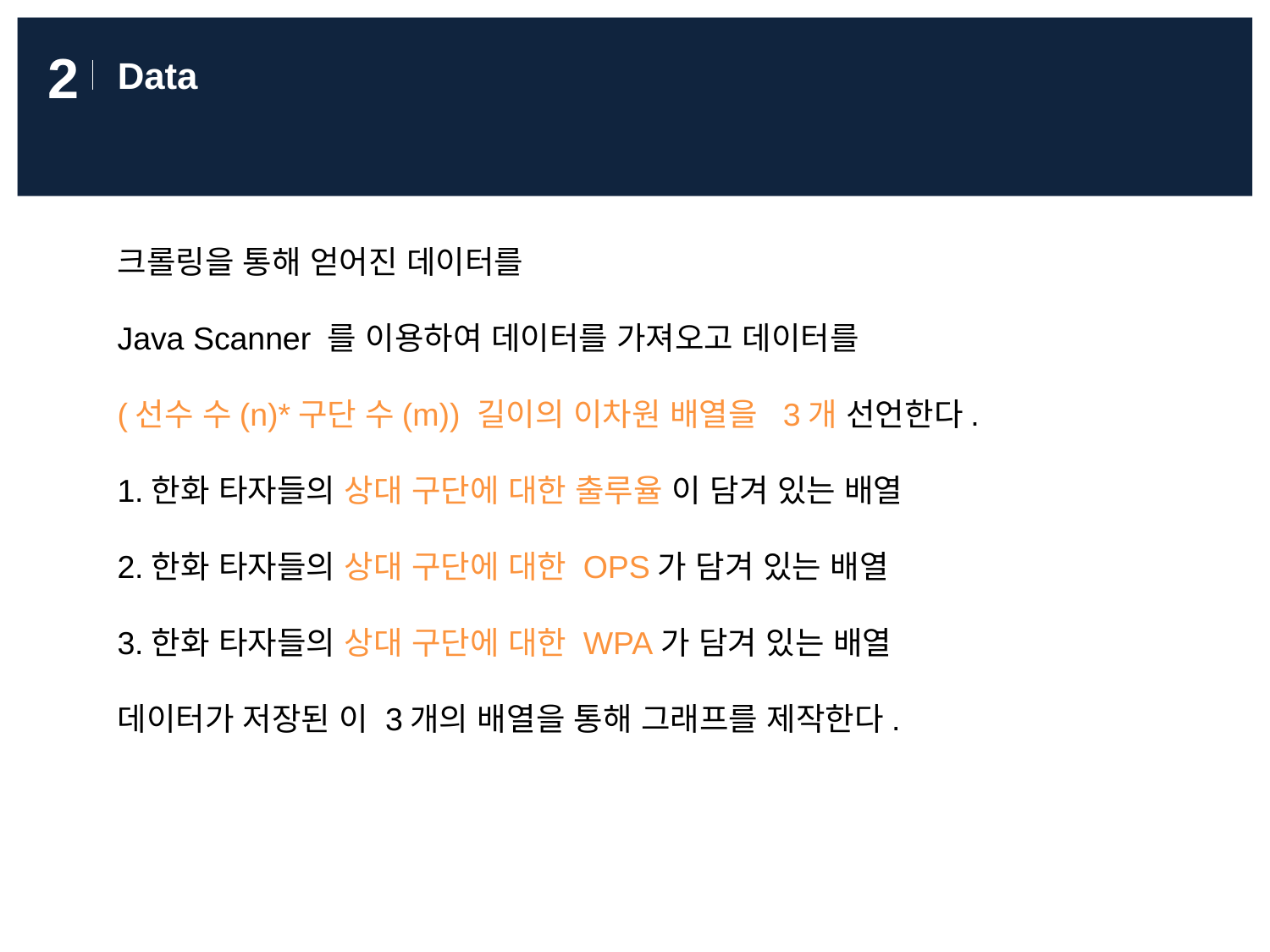

# 2

Data
크롤링을 통해 얻어진 데이터를

Java Scanner 를 이용하여 데이터를 가져오고 데이터를

(선수 수(n)*구단 수(m)) 길이의 이차원 배열을  3개 선언한다.

1.한화 타자들의 상대 구단에 대한 출루율 이 담겨 있는 배열

2.한화 타자들의 상대 구단에 대한 OPS가 담겨 있는 배열

3.한화 타자들의 상대 구단에 대한 WPA가 담겨 있는 배열

데이터가 저장된 이 3개의 배열을 통해 그래프를 제작한다.